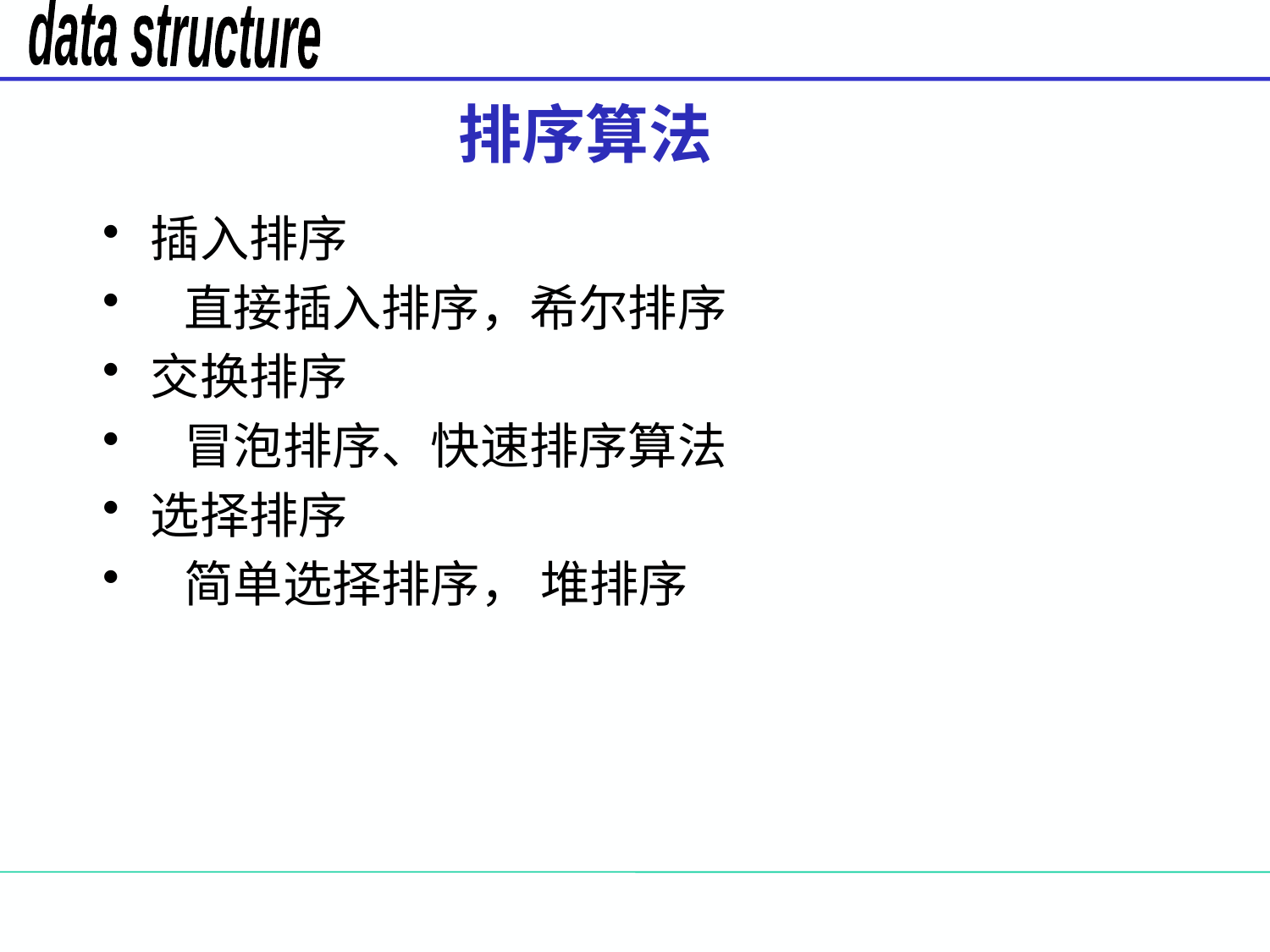

# 排序算法
插入排序
  直接插入排序，希尔排序
交换排序
  冒泡排序、快速排序算法
选择排序
  简单选择排序， 堆排序